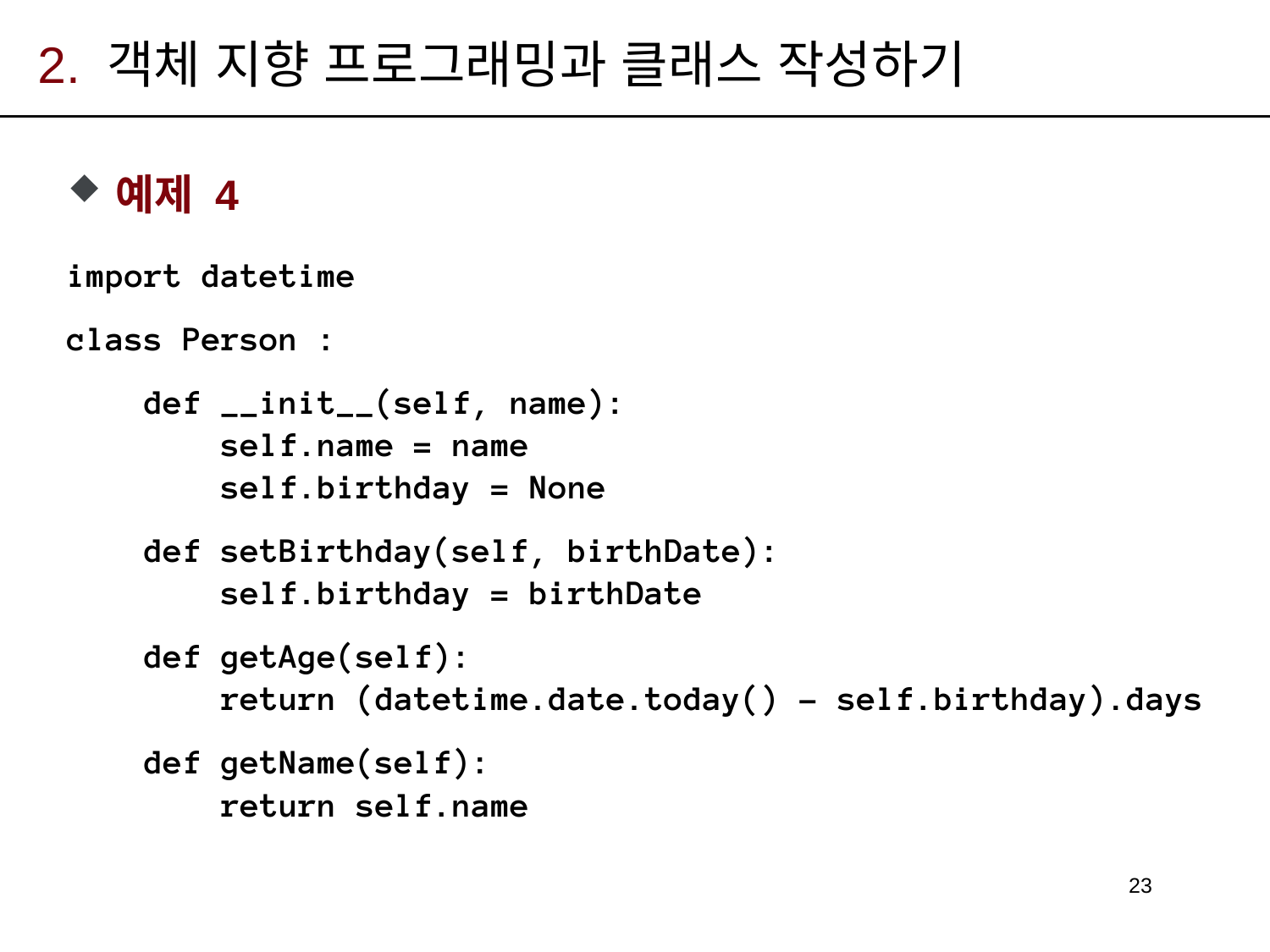

# 2. 객체 지향 프로그래밍과 클래스 작성하기
예제 4
import datetime

class Person :

    def __init__(self, name):
        self.name = name
        self.birthday = None

    def setBirthday(self, birthDate):
        self.birthday = birthDate

    def getAge(self):
        return (datetime.date.today() - self.birthday).days

    def getName(self):
        return self.name
23